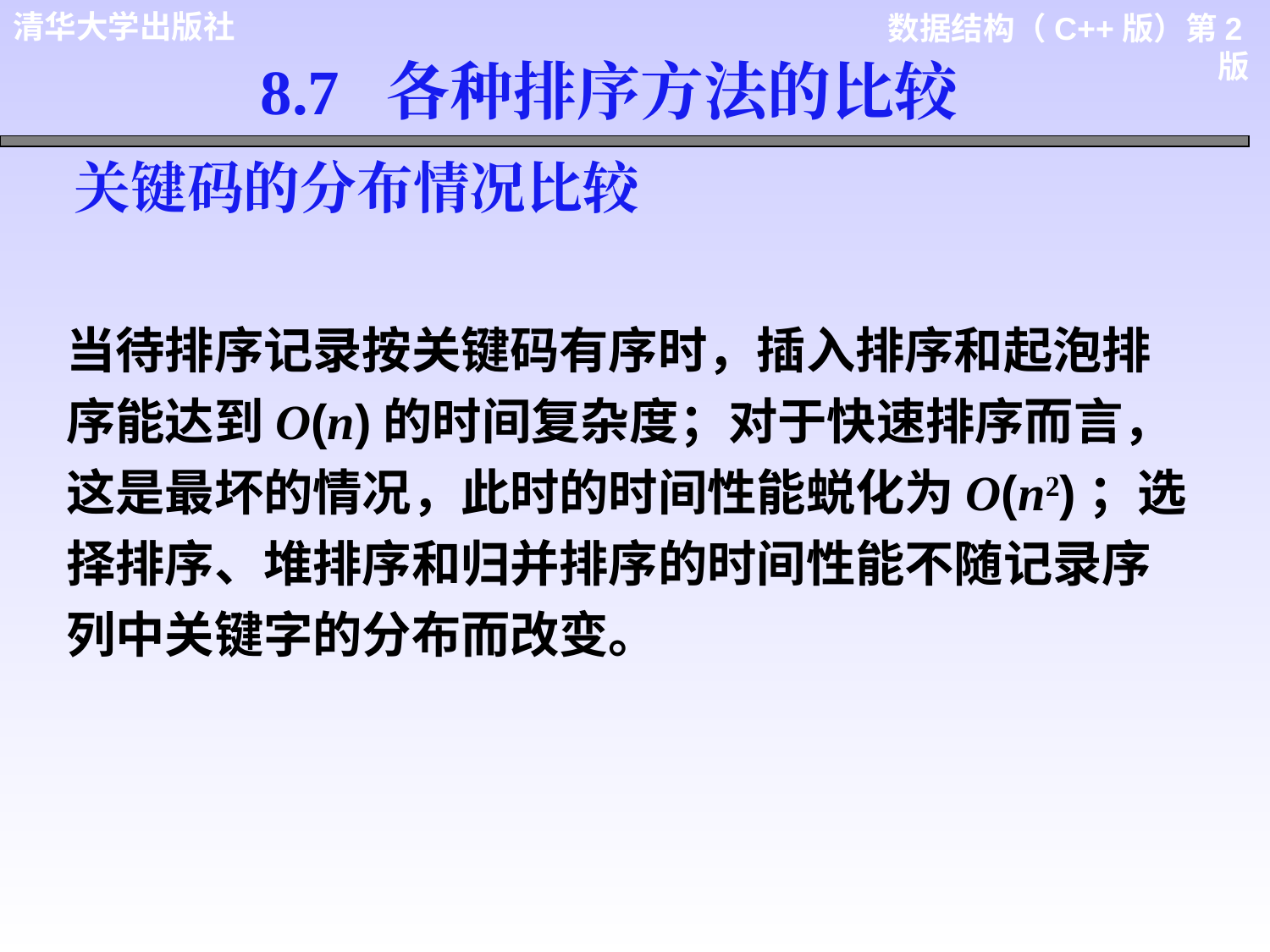

8.7  各种排序方法的比较
关键码的分布情况比较
当待排序记录按关键码有序时，插入排序和起泡排序能达到O(n)的时间复杂度；对于快速排序而言，这是最坏的情况，此时的时间性能蜕化为O(n2)；选择排序、堆排序和归并排序的时间性能不随记录序列中关键字的分布而改变。